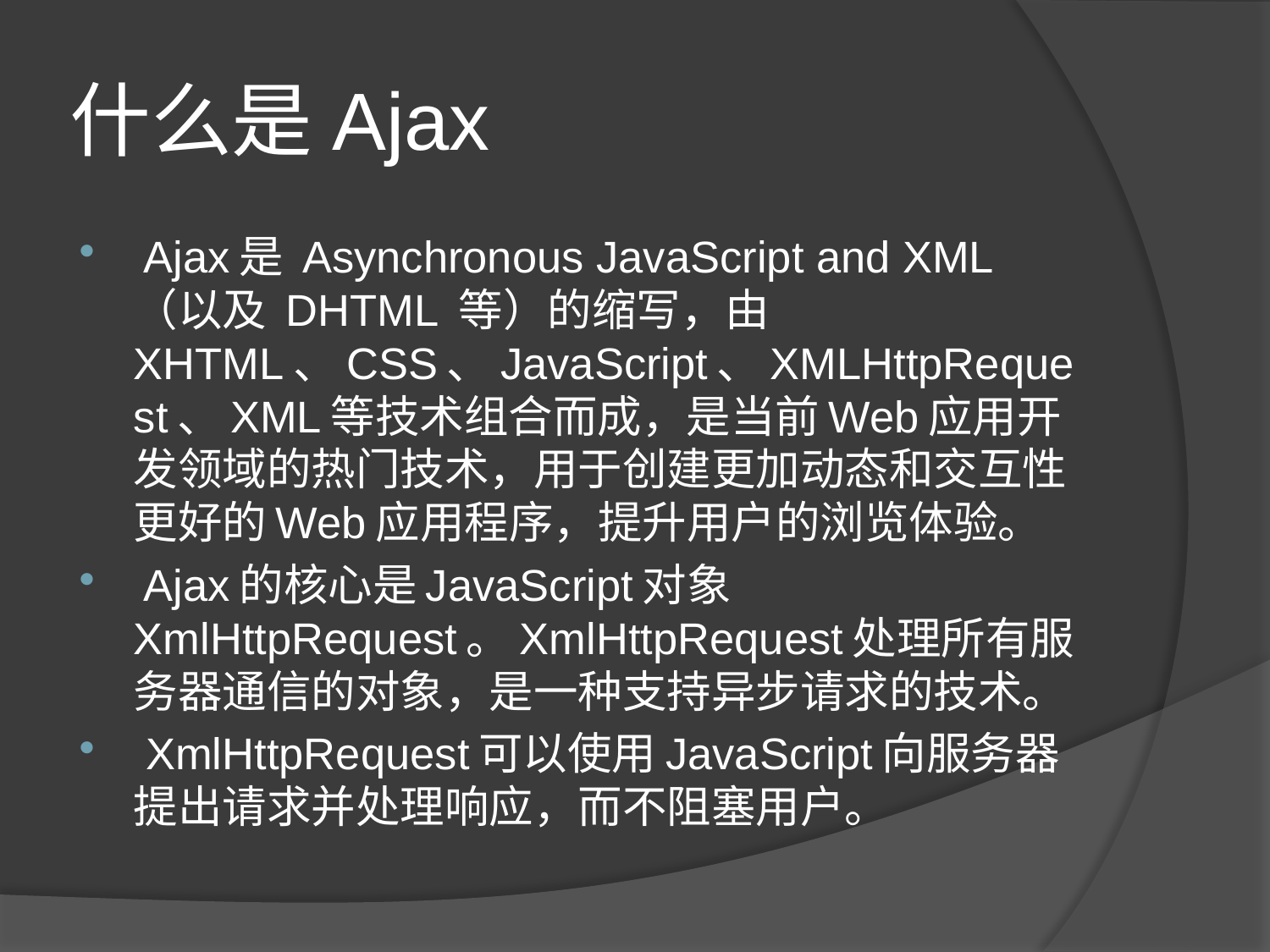

# 什么是Ajax
 Ajax是 Asynchronous JavaScript and XML（以及 DHTML 等）的缩写，由XHTML、CSS、JavaScript、XMLHttpRequest、XML等技术组合而成，是当前Web应用开发领域的热门技术，用于创建更加动态和交互性更好的Web应用程序，提升用户的浏览体验。
 Ajax的核心是JavaScript对象XmlHttpRequest。XmlHttpRequest处理所有服务器通信的对象，是一种支持异步请求的技术。
 XmlHttpRequest可以使用JavaScript向服务器提出请求并处理响应，而不阻塞用户。